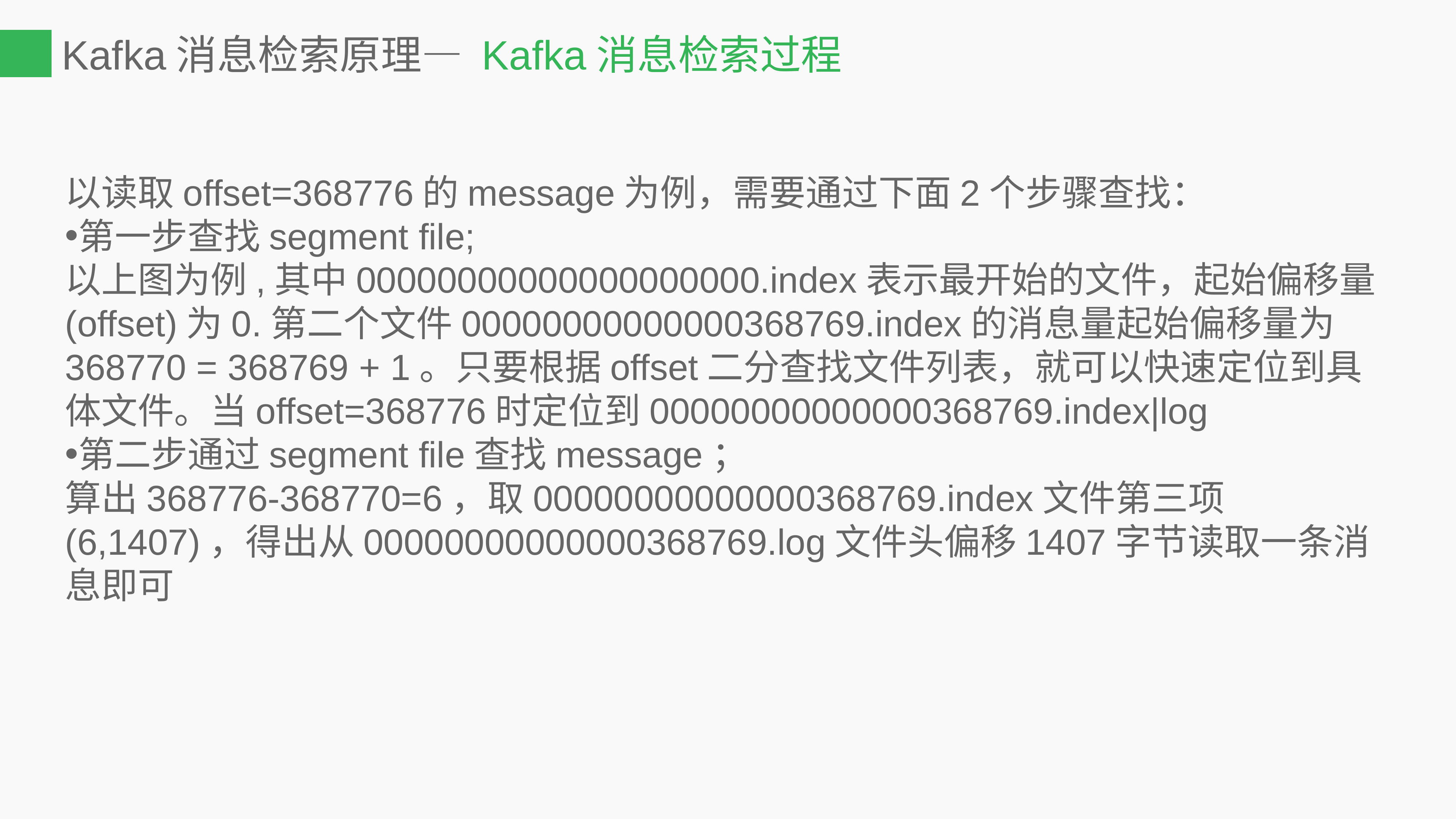

Kafka消息检索原理— Kafka消息检索过程
以读取offset=368776的message为例，需要通过下面2个步骤查找：
第一步查找segment file;
以上图为例,其中00000000000000000000.index表示最开始的文件，起始偏移量(offset)为0.第二个文件00000000000000368769.index的消息量起始偏移量为368770 = 368769 + 1。只要根据offset二分查找文件列表，就可以快速定位到具体文件。当offset=368776时定位到00000000000000368769.index|log
第二步通过segment file查找message；
算出368776-368770=6，取00000000000000368769.index文件第三项(6,1407)，得出从00000000000000368769.log文件头偏移1407字节读取一条消息即可